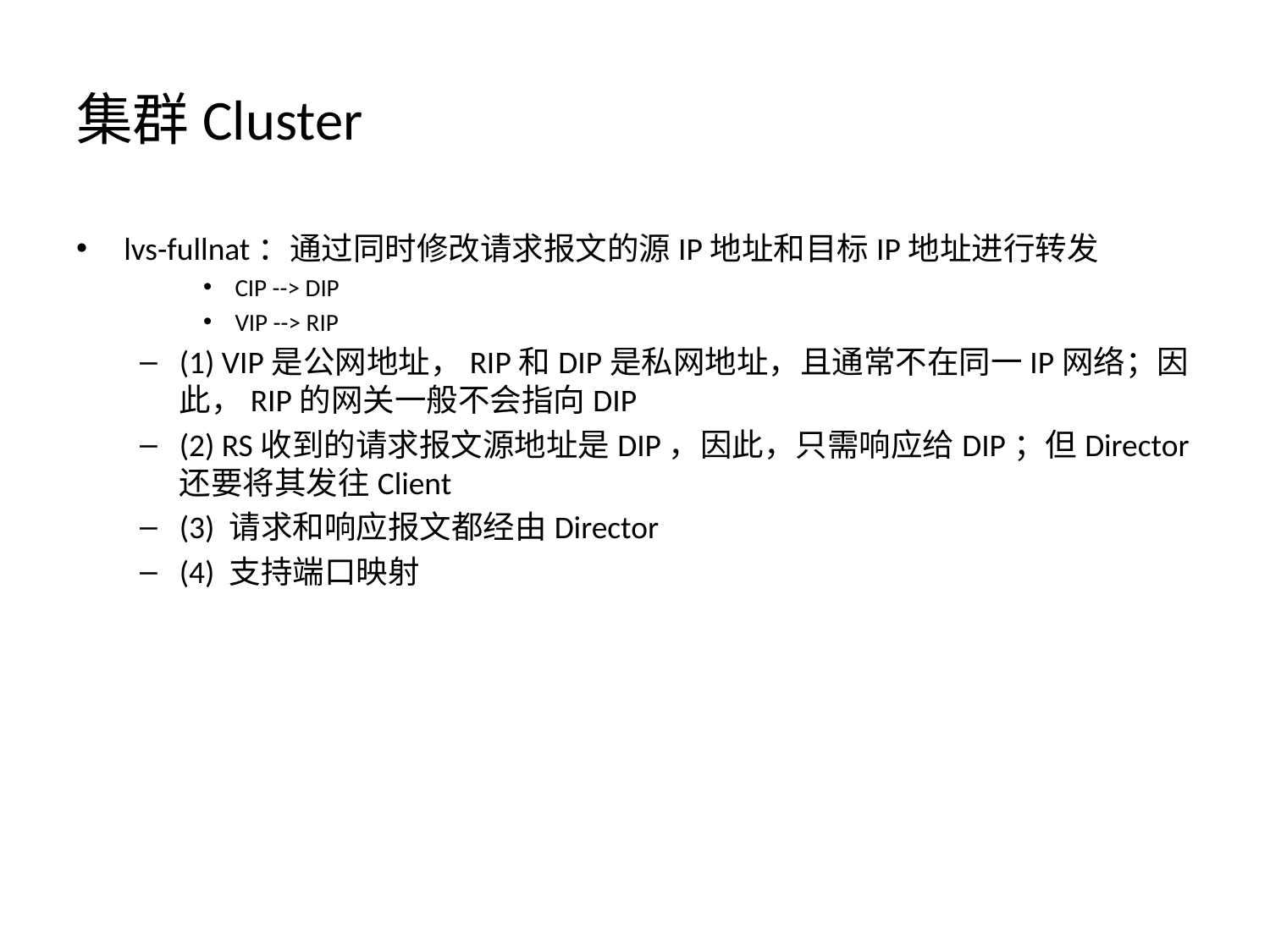

# 集群Cluster
lvs-fullnat：通过同时修改请求报文的源IP地址和目标IP地址进行转发
CIP --> DIP
VIP --> RIP
(1) VIP是公网地址，RIP和DIP是私网地址，且通常不在同一IP网络；因此，RIP的网关一般不会指向DIP
(2) RS收到的请求报文源地址是DIP，因此，只需响应给DIP；但Director还要将其发往Client
(3) 请求和响应报文都经由Director
(4) 支持端口映射